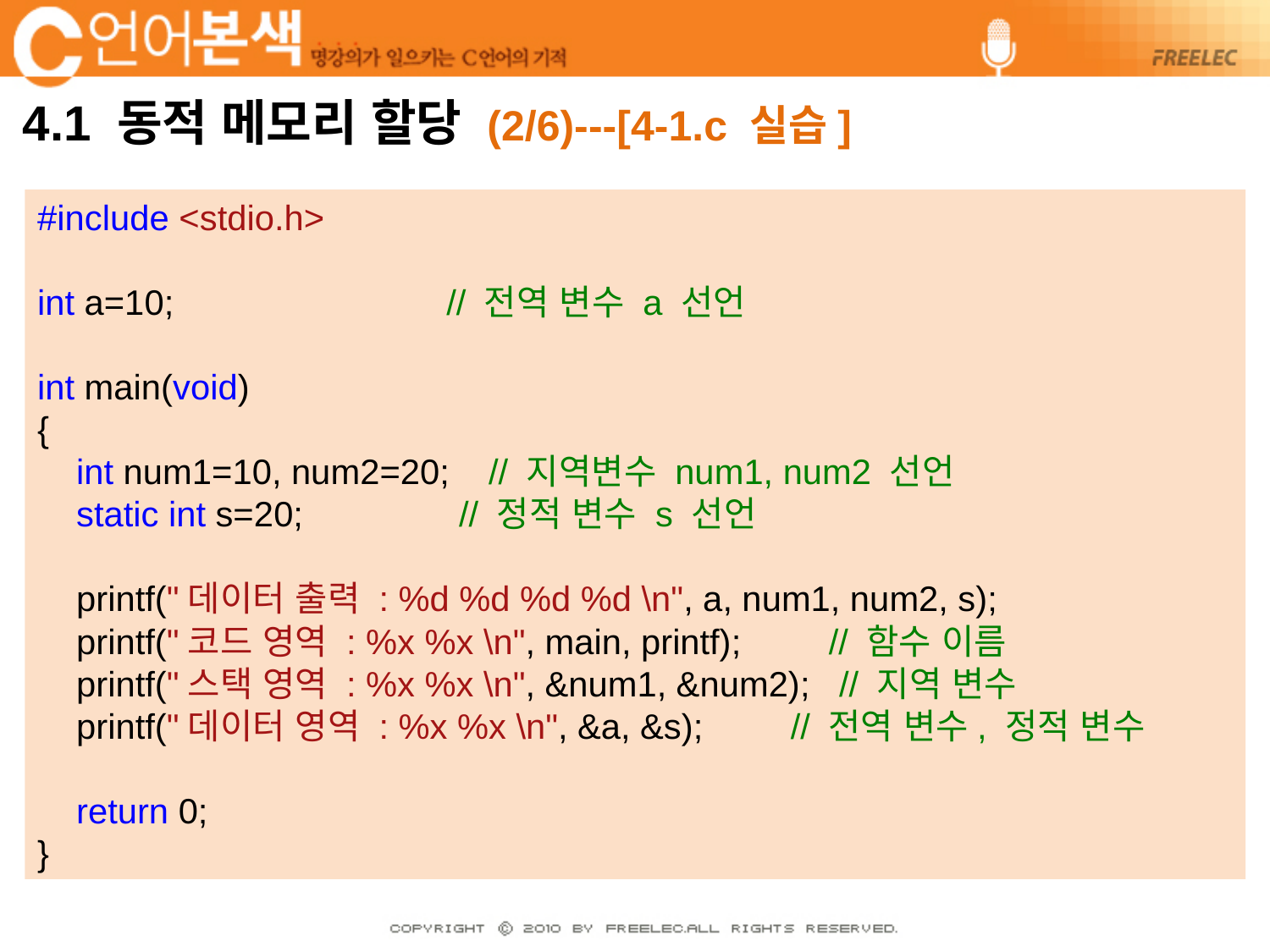

# 4.1 동적 메모리 할당 (2/6)---[4-1.c 실습]
#include <stdio.h>

int a=10;                            // 전역 변수 a 선언

int main(void)
{
    int num1=10, num2=20;    // 지역변수 num1, num2 선언
    static int s=20;                // 정적 변수 s 선언

    printf("데이터 출력 : %d %d %d %d \n", a, num1, num2, s);
    printf("코드 영역 : %x %x \n", main, printf);         // 함수 이름
    printf("스택 영역 : %x %x \n", &num1, &num2);   // 지역 변수
    printf("데이터 영역 : %x %x \n", &a, &s);         // 전역 변수, 정적 변수

    return 0;
}